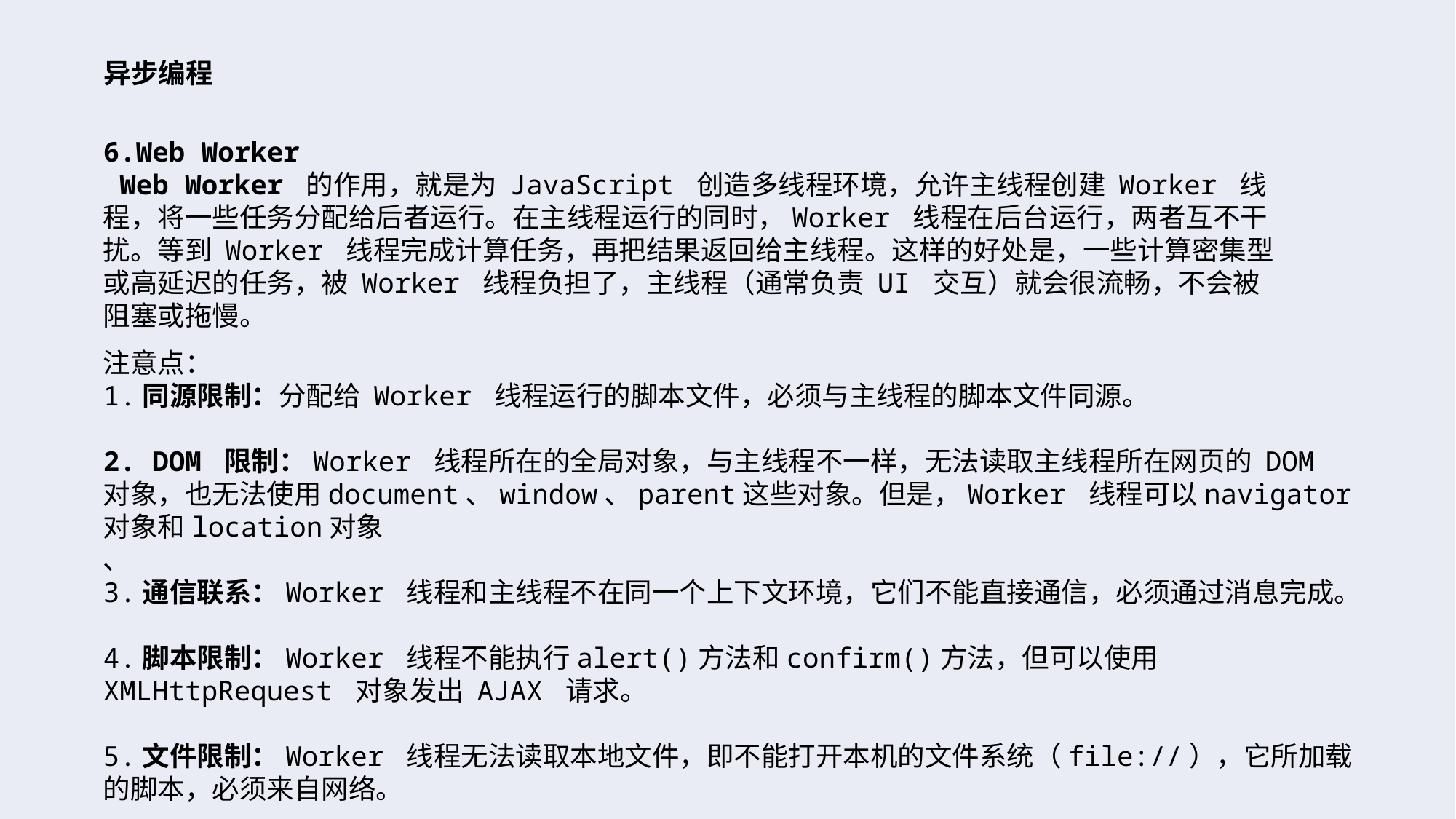

异步编程
6.Web Worker
 Web Worker 的作用，就是为 JavaScript 创造多线程环境，允许主线程创建 Worker 线程，将一些任务分配给后者运行。在主线程运行的同时，Worker 线程在后台运行，两者互不干扰。等到 Worker 线程完成计算任务，再把结果返回给主线程。这样的好处是，一些计算密集型或高延迟的任务，被 Worker 线程负担了，主线程（通常负责 UI 交互）就会很流畅，不会被阻塞或拖慢。
注意点：
1.同源限制：分配给 Worker 线程运行的脚本文件，必须与主线程的脚本文件同源。

2. DOM 限制：Worker 线程所在的全局对象，与主线程不一样，无法读取主线程所在网页的 DOM 对象，也无法使用document、window、parent这些对象。但是，Worker 线程可以navigator对象和location对象
、
3.通信联系：Worker 线程和主线程不在同一个上下文环境，它们不能直接通信，必须通过消息完成。

4.脚本限制：Worker 线程不能执行alert()方法和confirm()方法，但可以使用 XMLHttpRequest 对象发出 AJAX 请求。

5.文件限制：Worker 线程无法读取本地文件，即不能打开本机的文件系统（file://），它所加载的脚本，必须来自网络。